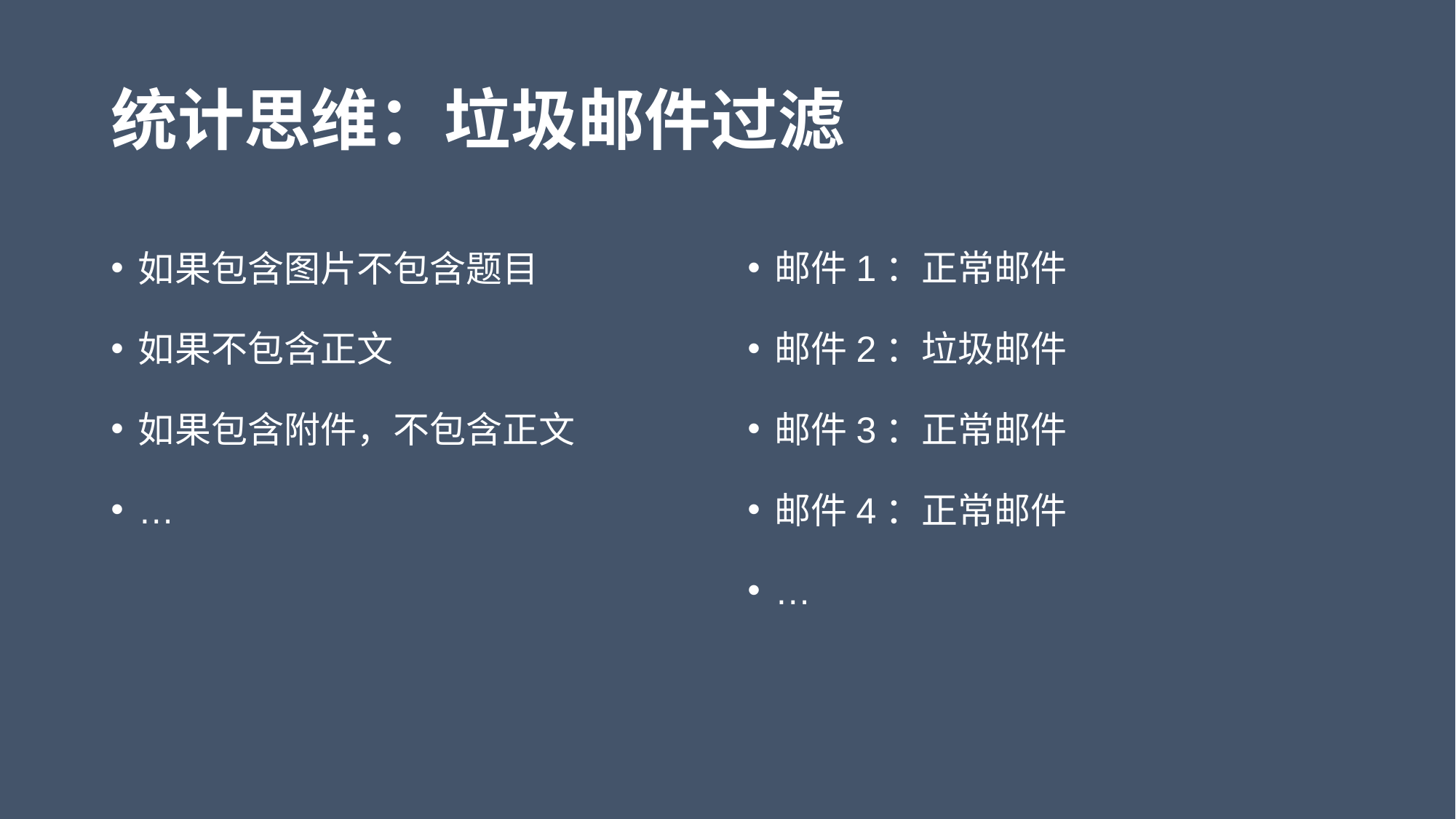

# 统计思维：垃圾邮件过滤
如果包含图片不包含题目
如果不包含正文
如果包含附件，不包含正文
…
邮件1：正常邮件
邮件2：垃圾邮件
邮件3：正常邮件
邮件4：正常邮件
…